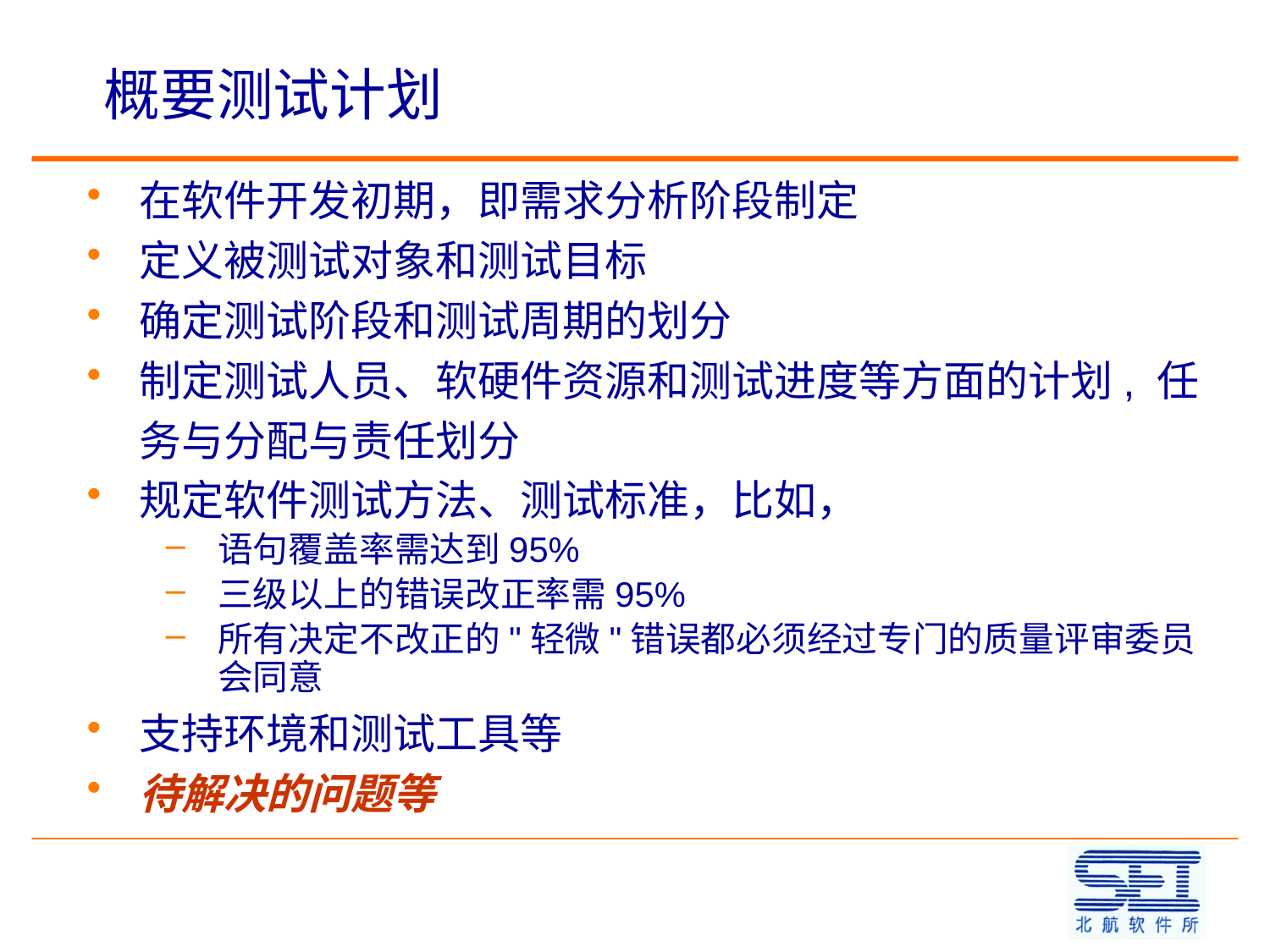

# 概要测试计划
在软件开发初期，即需求分析阶段制定
定义被测试对象和测试目标
确定测试阶段和测试周期的划分
制定测试人员、软硬件资源和测试进度等方面的计划, 任务与分配与责任划分
规定软件测试方法、测试标准，比如，
语句覆盖率需达到95%
三级以上的错误改正率需95%
所有决定不改正的"轻微"错误都必须经过专门的质量评审委员会同意
支持环境和测试工具等
待解决的问题等